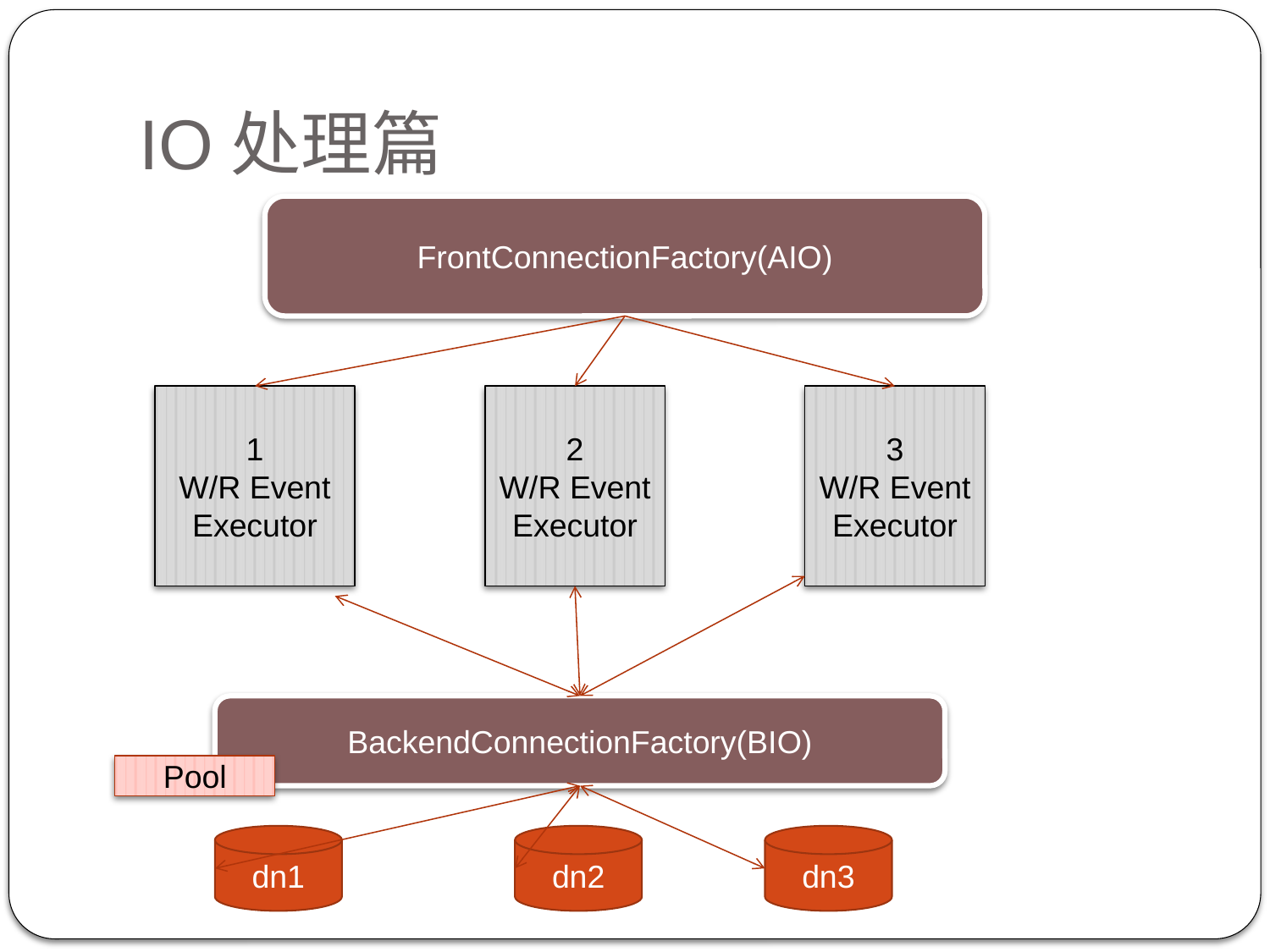

# IO处理篇
FrontConnectionFactory(AIO)
1
W/R Event Executor
2
W/R Event Executor
3
W/R Event Executor
BackendConnectionFactory(BIO)
Pool
dn1
dn2
dn3